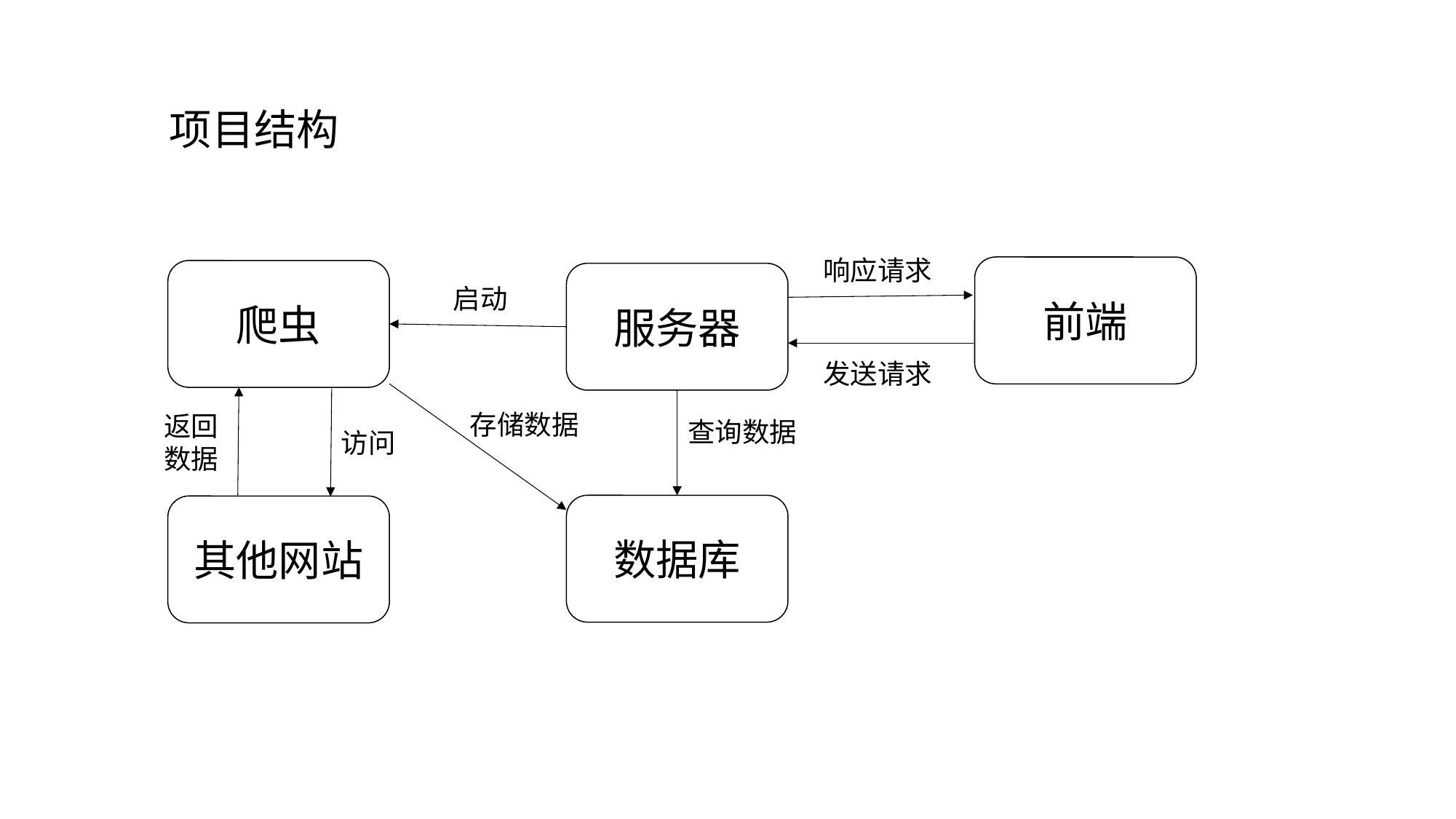

项目结构
响应请求
前端
爬虫
服务器
启动
发送请求
存储数据
返回数据
查询数据
访问
数据库
其他网站